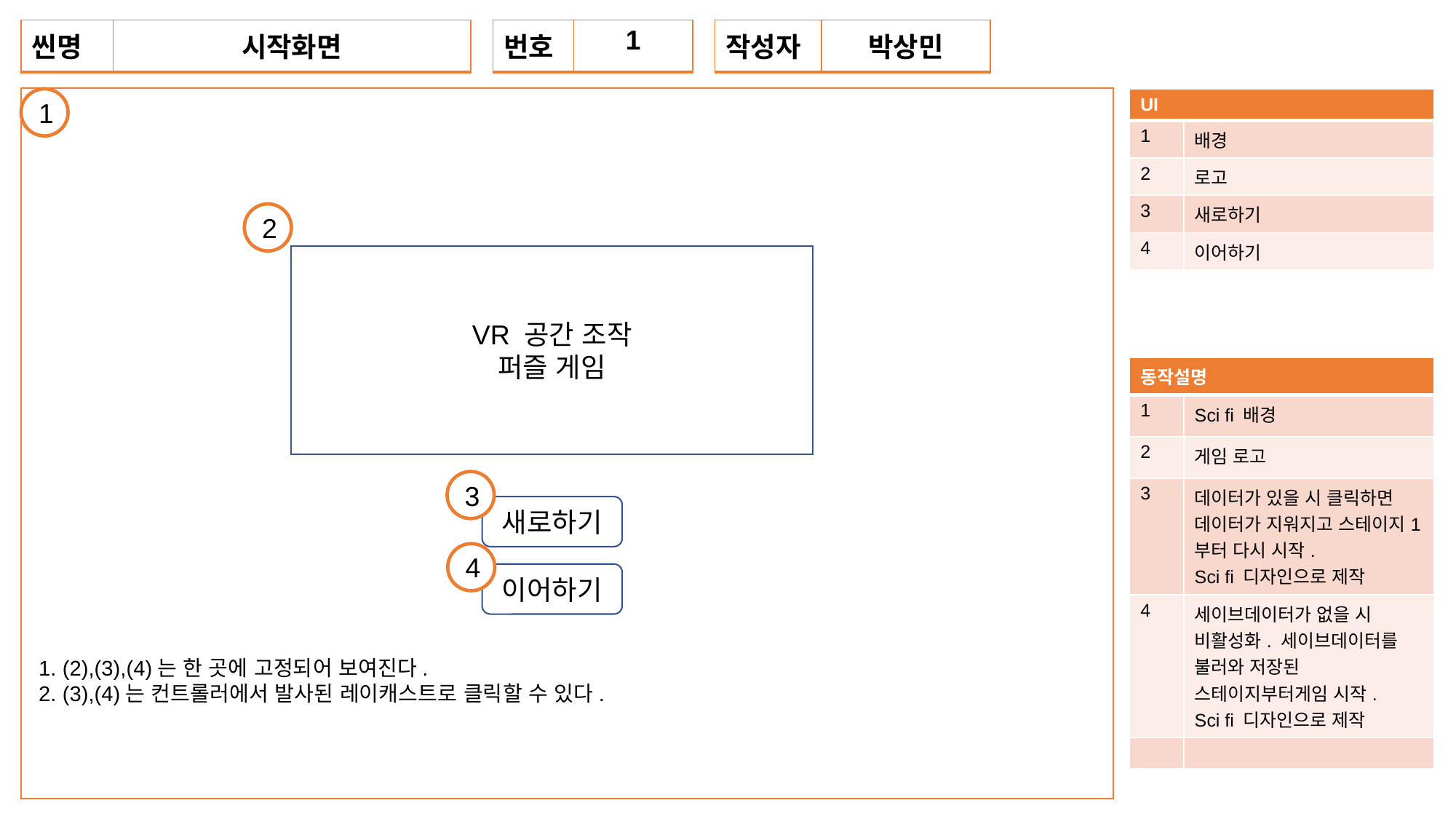

| 씬명 | 시작화면 |
| --- | --- |
| 번호 | 1 |
| --- | --- |
| 작성자 | 박상민 |
| --- | --- |

1
| UI |  |
| --- | --- |
| 1 | 배경 |
| 2 | 로고 |
| 3 | 새로하기 |
| 4 | 이어하기 |
2
VR 공간 조작
퍼즐 게임
| 동작설명 |  |
| --- | --- |
| 1 | Sci fi 배경 |
| 2 | 게임 로고 |
| 3 | 데이터가 있을 시 클릭하면 데이터가 지워지고 스테이지1부터 다시 시작. Sci fi 디자인으로 제작 |
| 4 | 세이브데이터가 없을 시 비활성화. 세이브데이터를 불러와 저장된 스테이지부터게임 시작. Sci fi 디자인으로 제작 |
|  |  |
3
새로하기
4
이어하기
1. (2),(3),(4)는 한 곳에 고정되어 보여진다.
2. (3),(4)는 컨트롤러에서 발사된 레이캐스트로 클릭할 수 있다.